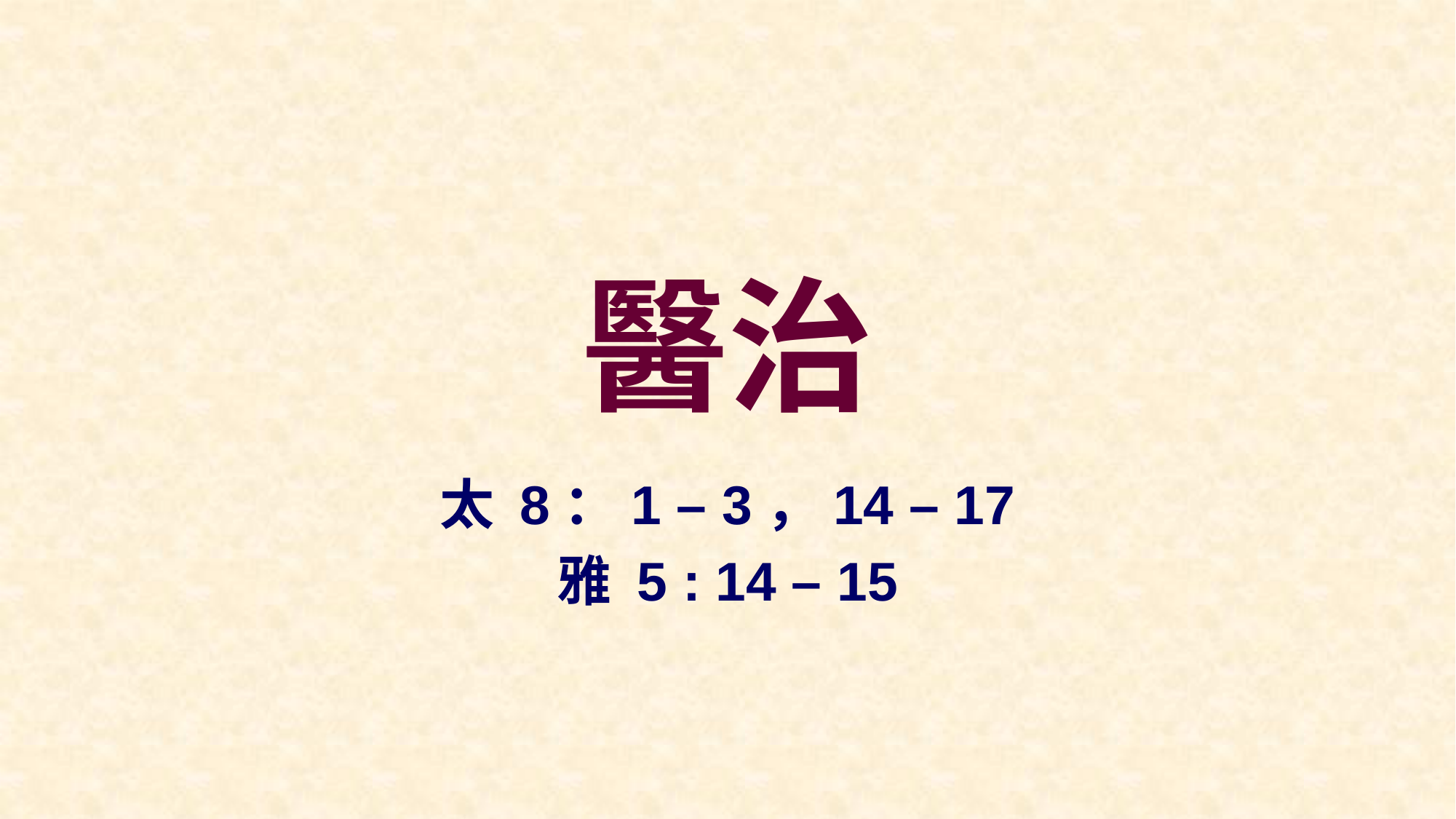

# 醫治
太 8：1 – 3，14 – 17
雅 5 : 14 – 15